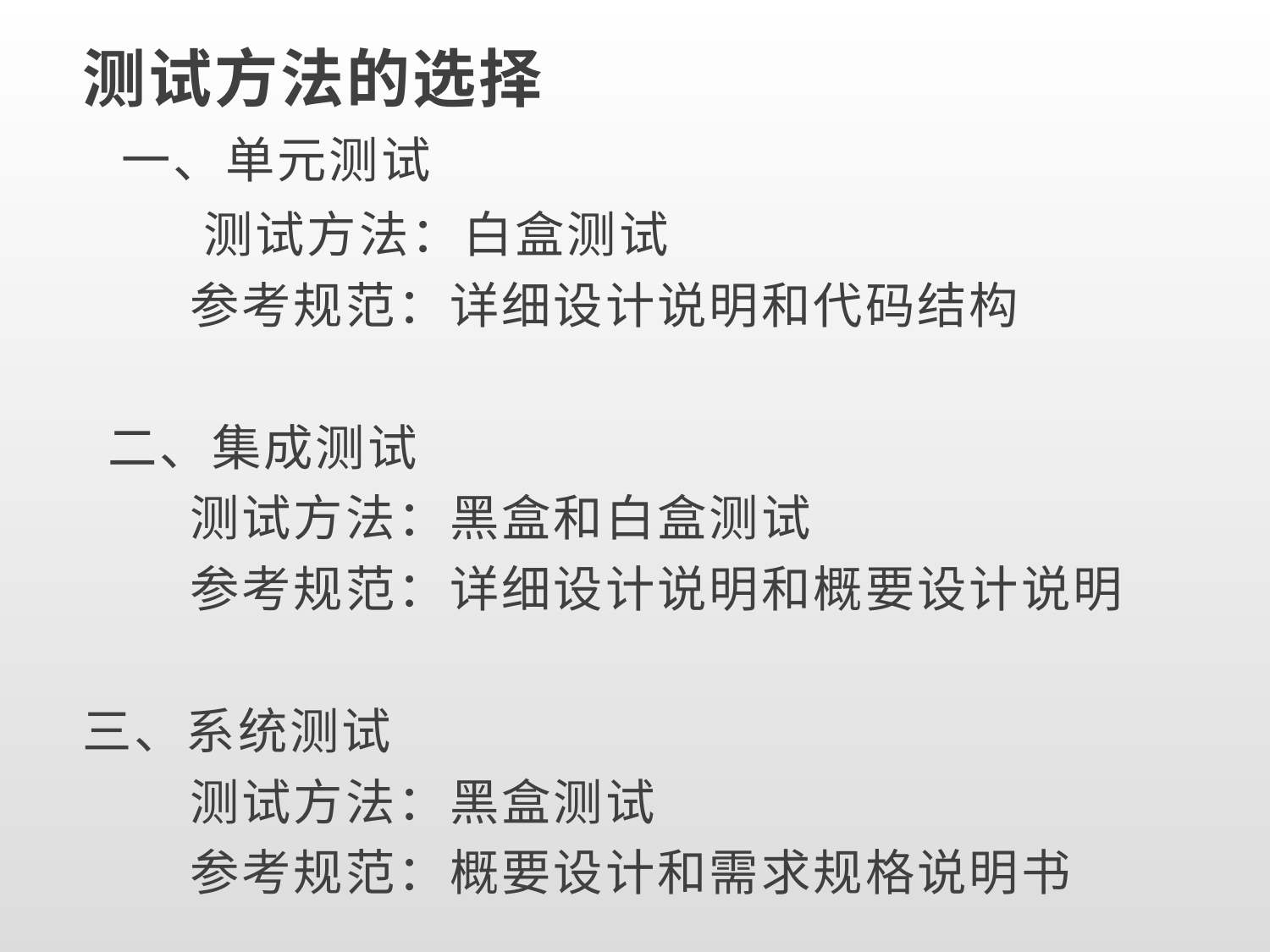

测试方法的选择
  一、单元测试
        测试方法：白盒测试
       参考规范：详细设计说明和代码结构

 二、集成测试
       测试方法：黑盒和白盒测试
       参考规范：详细设计说明和概要设计说明

三、系统测试
       测试方法：黑盒测试
       参考规范：概要设计和需求规格说明书